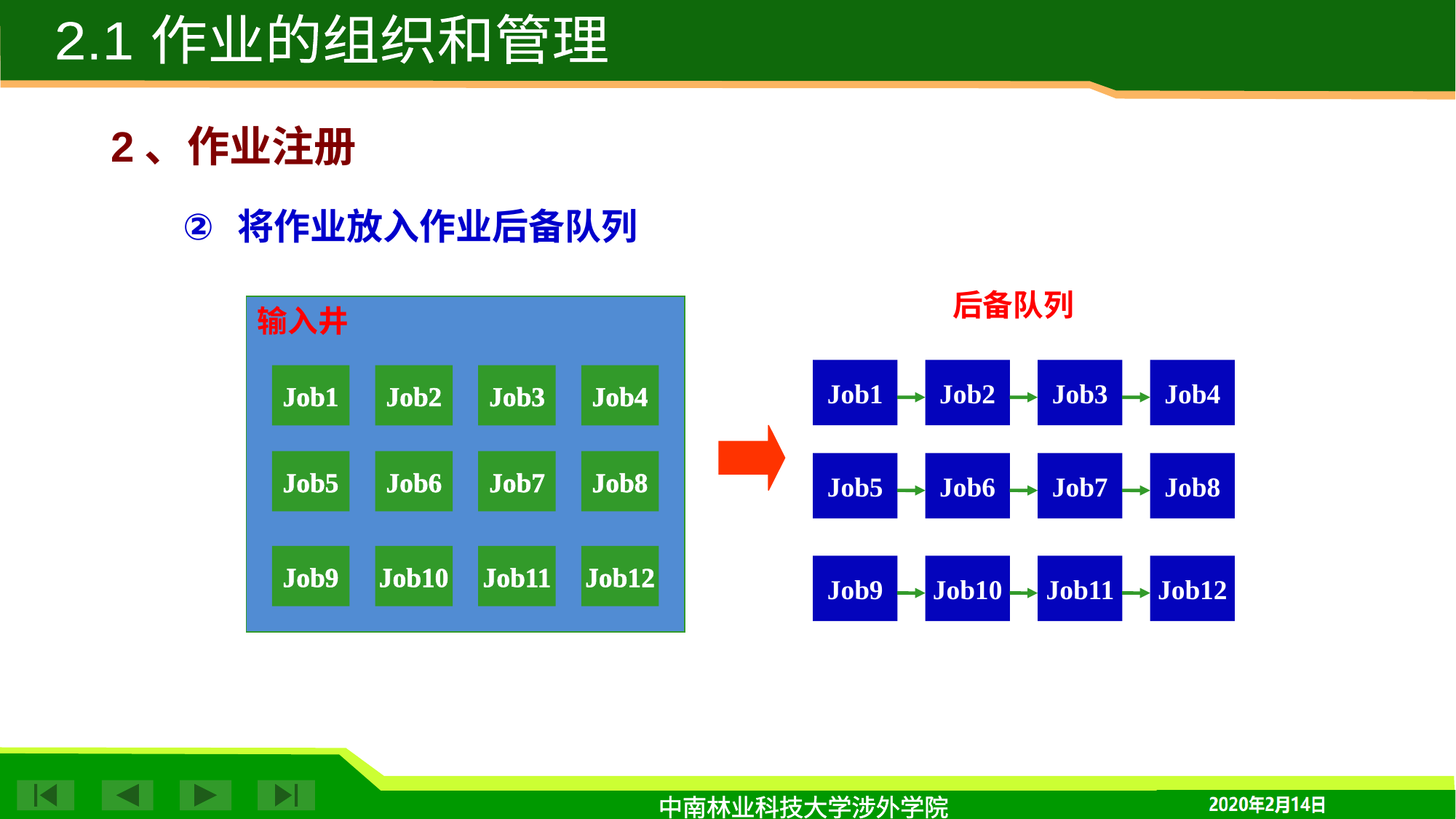

2.1 作业的组织和管理
2、作业注册
将作业放入作业后备队列
后备队列
Job1
Job2
Job3
Job4

Job5
Job6
Job7
Job8

Job9
Job10
Job11
Job12

输入井

Job1
Job2
Job3
Job4
Job5
Job6
Job7
Job8
Job9
Job10
Job11
Job12